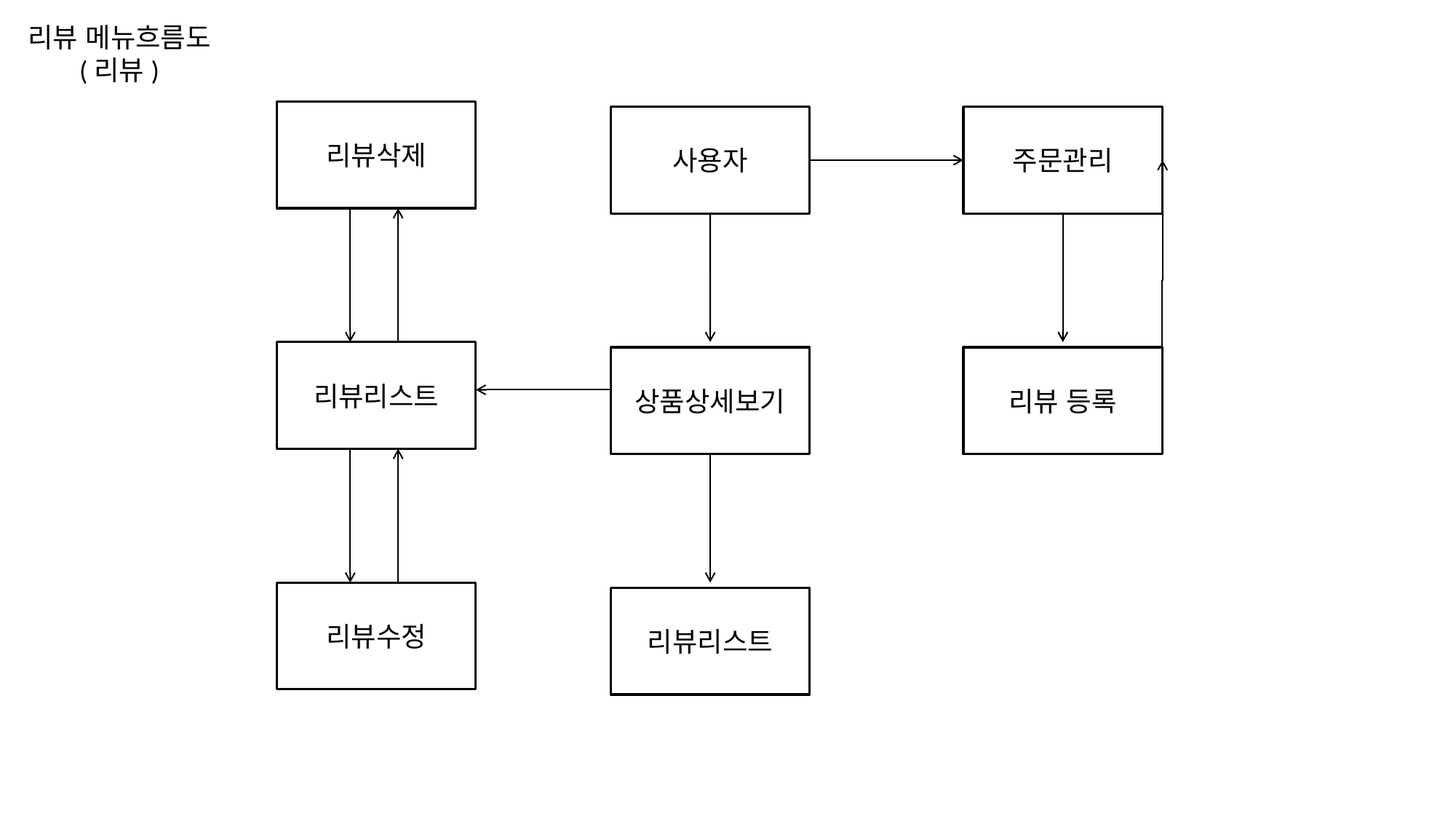

리뷰 메뉴흐름도
(리뷰)
리뷰삭제
사용자
주문관리
리뷰리스트
상품상세보기
리뷰 등록
리뷰수정
리뷰리스트